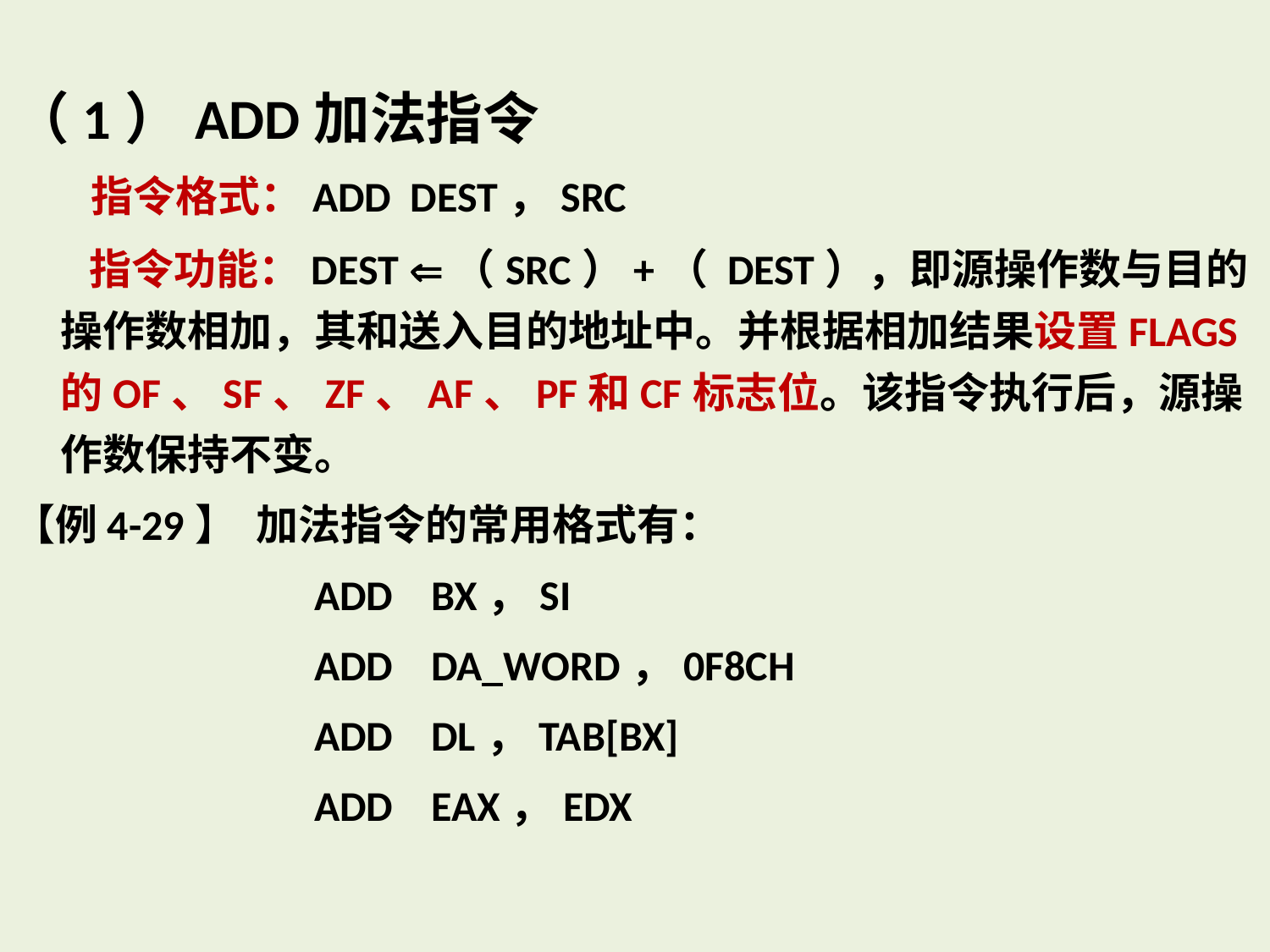

（1）ADD加法指令
     指令格式：ADD  DEST，SRC
       指令功能：DEST ⇐（SRC）+（ DEST），即源操作数与目的操作数相加，其和送入目的地址中。并根据相加结果设置FLAGS的OF、SF、ZF、AF、PF和CF标志位。该指令执行后，源操作数保持不变。
【例4-29】  加法指令的常用格式有：
			ADD    BX，SI
			ADD    DA_WORD，0F8CH
			ADD    DL，TAB[BX]
			ADD    EAX，EDX
137